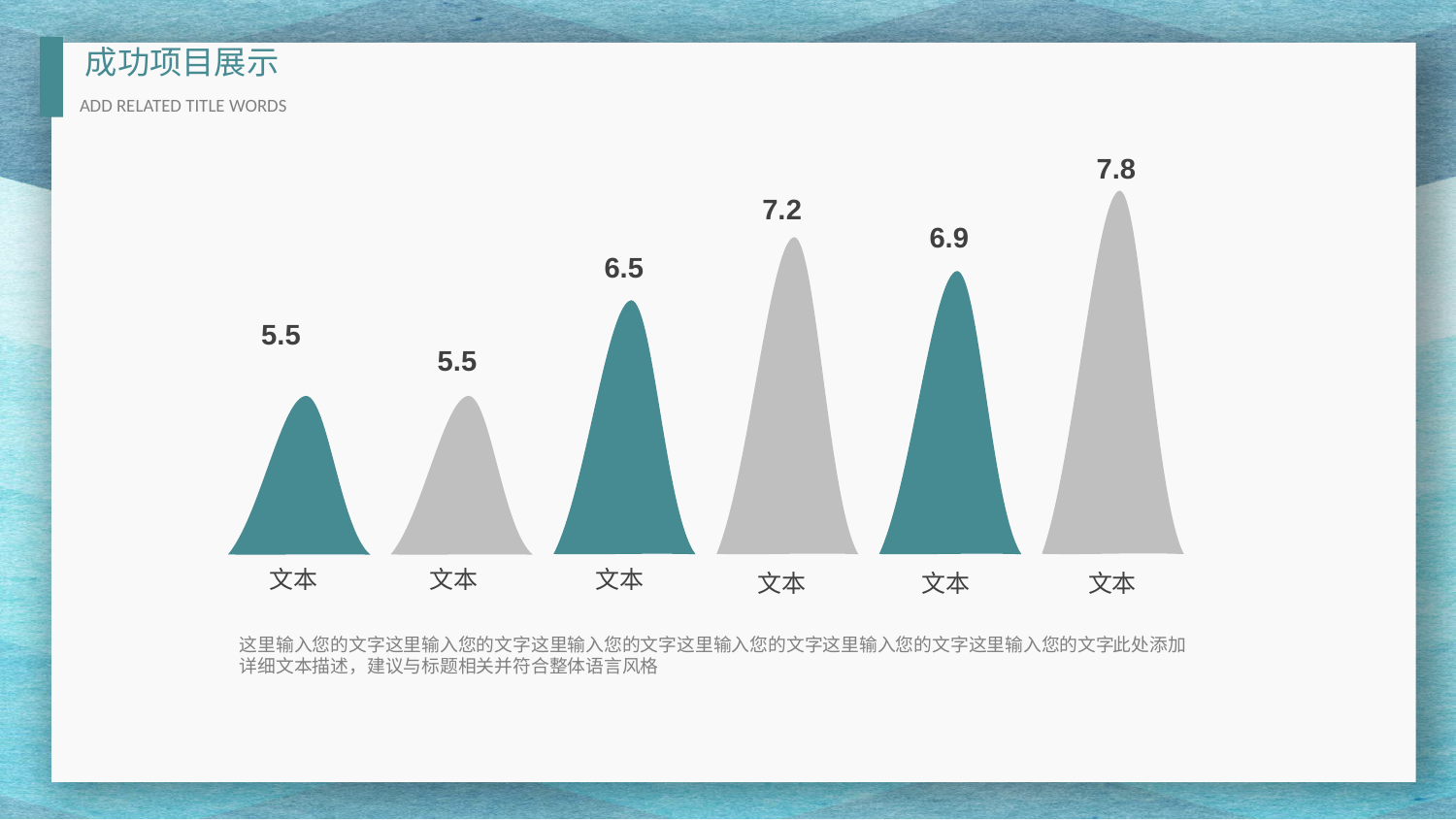

成功项目展示
ADD RELATED TITLE WORDS
7.8
7.2

6.9

6.5

5.5
5.5

文本
文本
文本
文本
文本
文本
这里输入您的文字这里输入您的文字这里输入您的文字这里输入您的文字这里输入您的文字这里输入您的文字此处添加详细文本描述，建议与标题相关并符合整体语言风格